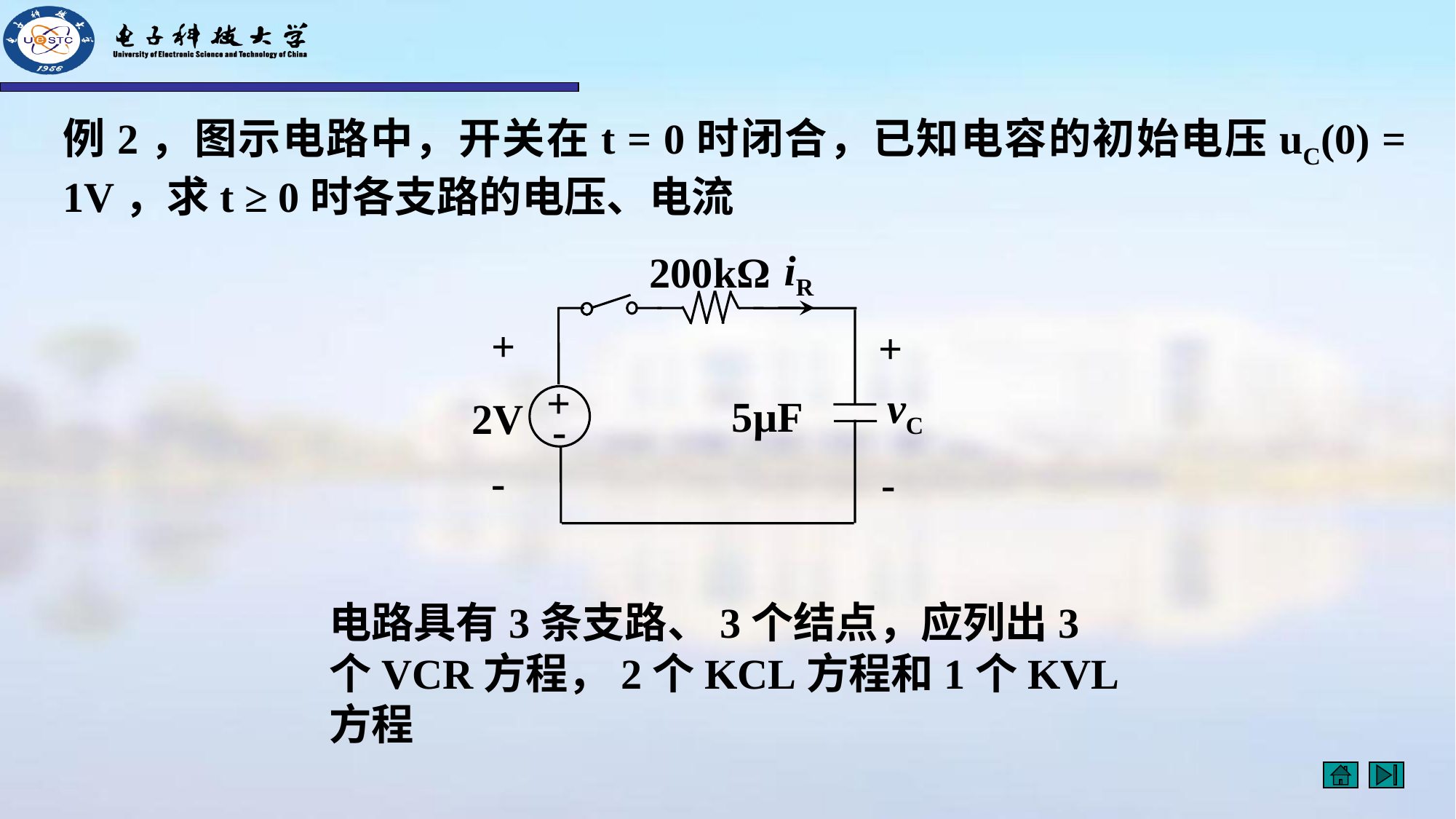

例2，图示电路中，开关在t = 0时闭合，已知电容的初始电压uC(0) = 1V，求t ≥ 0时各支路的电压、电流
iR
200kΩ

+
+
+

-
vC
5μF
2V

-
-

电路具有3条支路、3个结点，应列出3个VCR方程，2个KCL方程和1个KVL方程